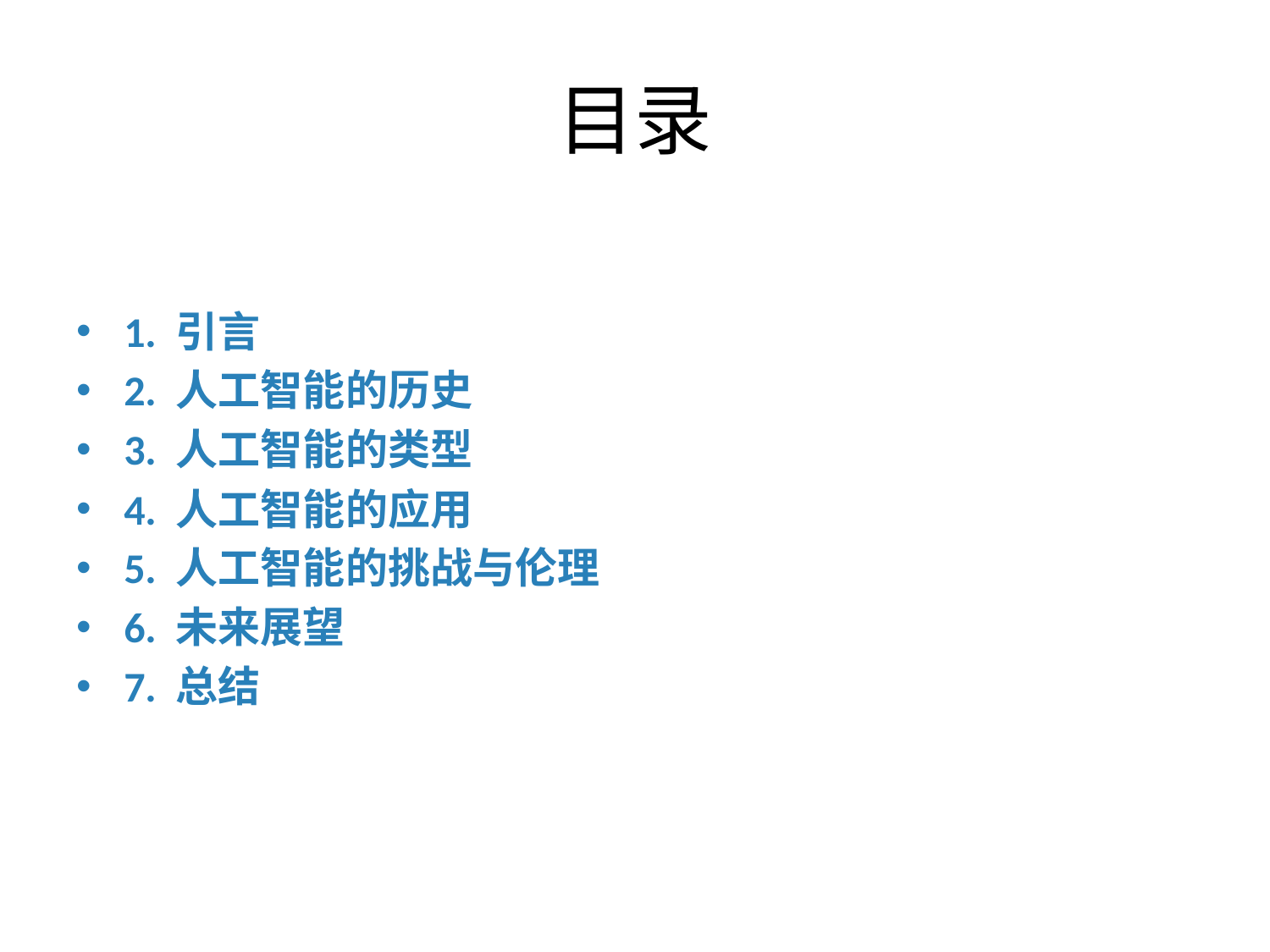

# 目录

1. 引言
2. 人工智能的历史
3. 人工智能的类型
4. 人工智能的应用
5. 人工智能的挑战与伦理
6. 未来展望
7. 总结